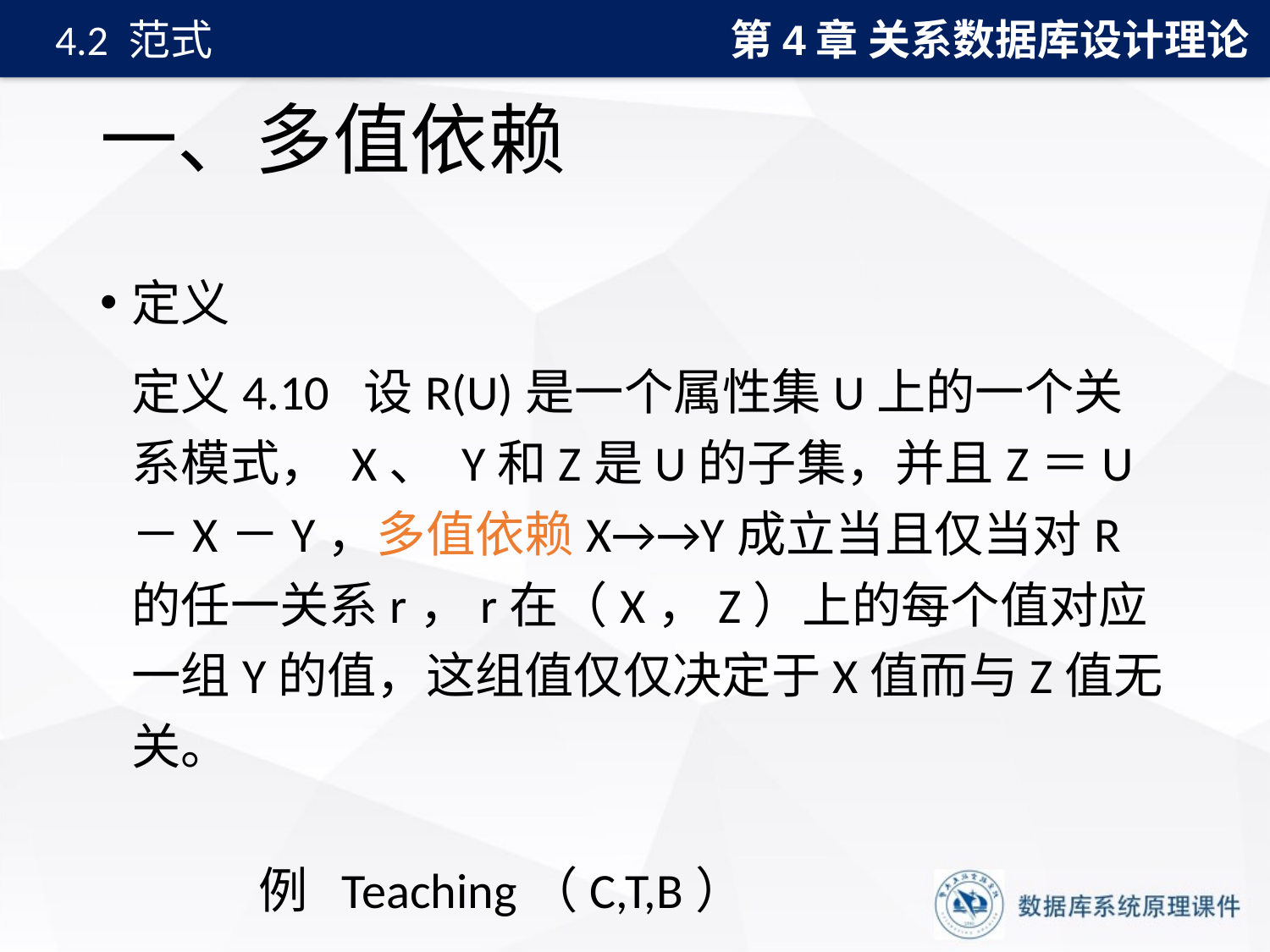

第4章 关系数据库设计理论
4.2 范式
# 一、多值依赖
定义
	定义4.10  设R(U)是一个属性集U上的一个关系模式， X、 Y和Z是U的子集，并且Z＝U－X－Y，多值依赖X→→Y成立当且仅当对R的任一关系r，r在（X，Z）上的每个值对应一组Y的值，这组值仅仅决定于X值而与Z值无关。

   	例  Teaching（C,T,B）